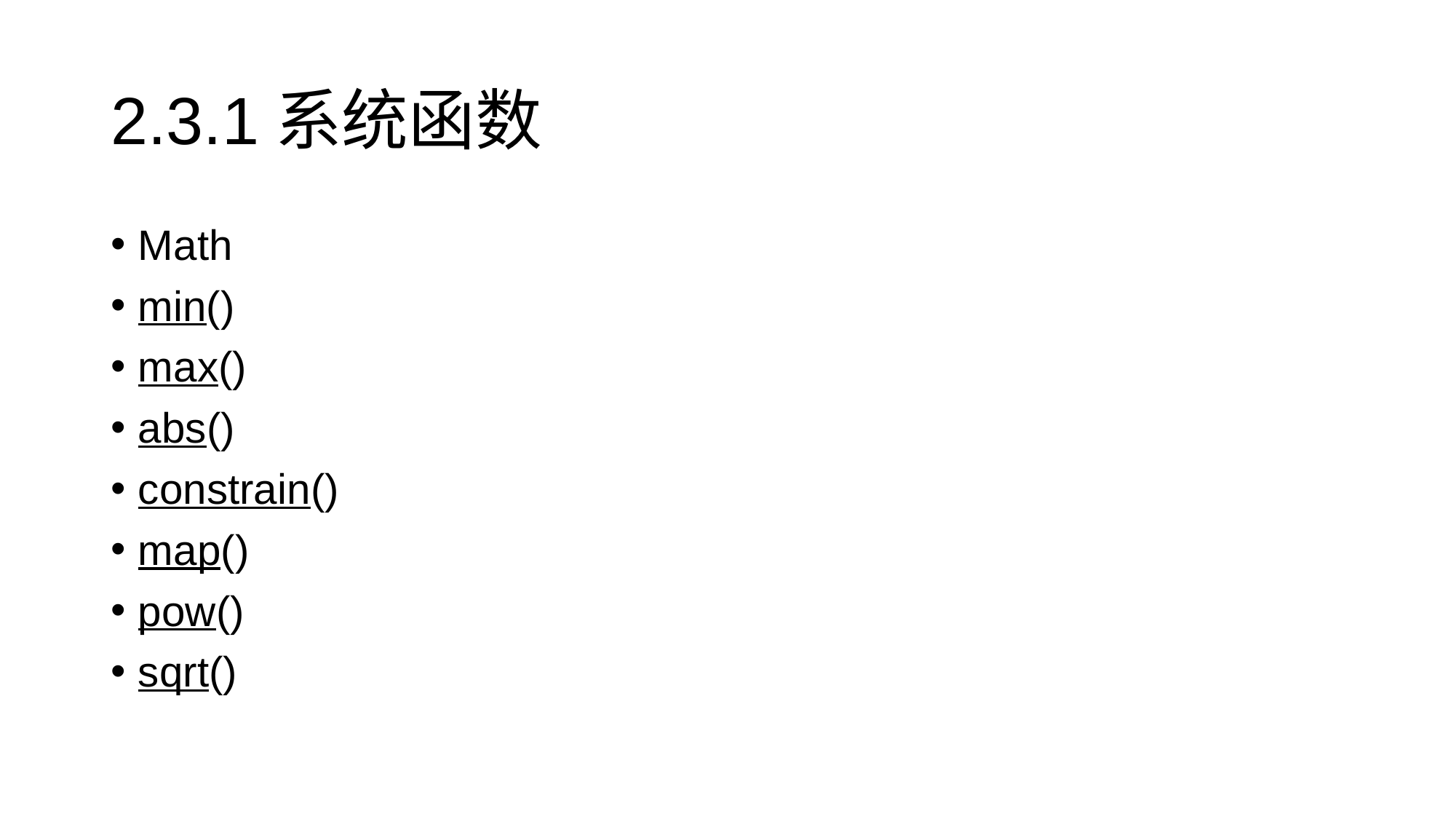

# 2.3.1系统函数
Math
min()
max()
abs()
constrain()
map()
pow()
sqrt()